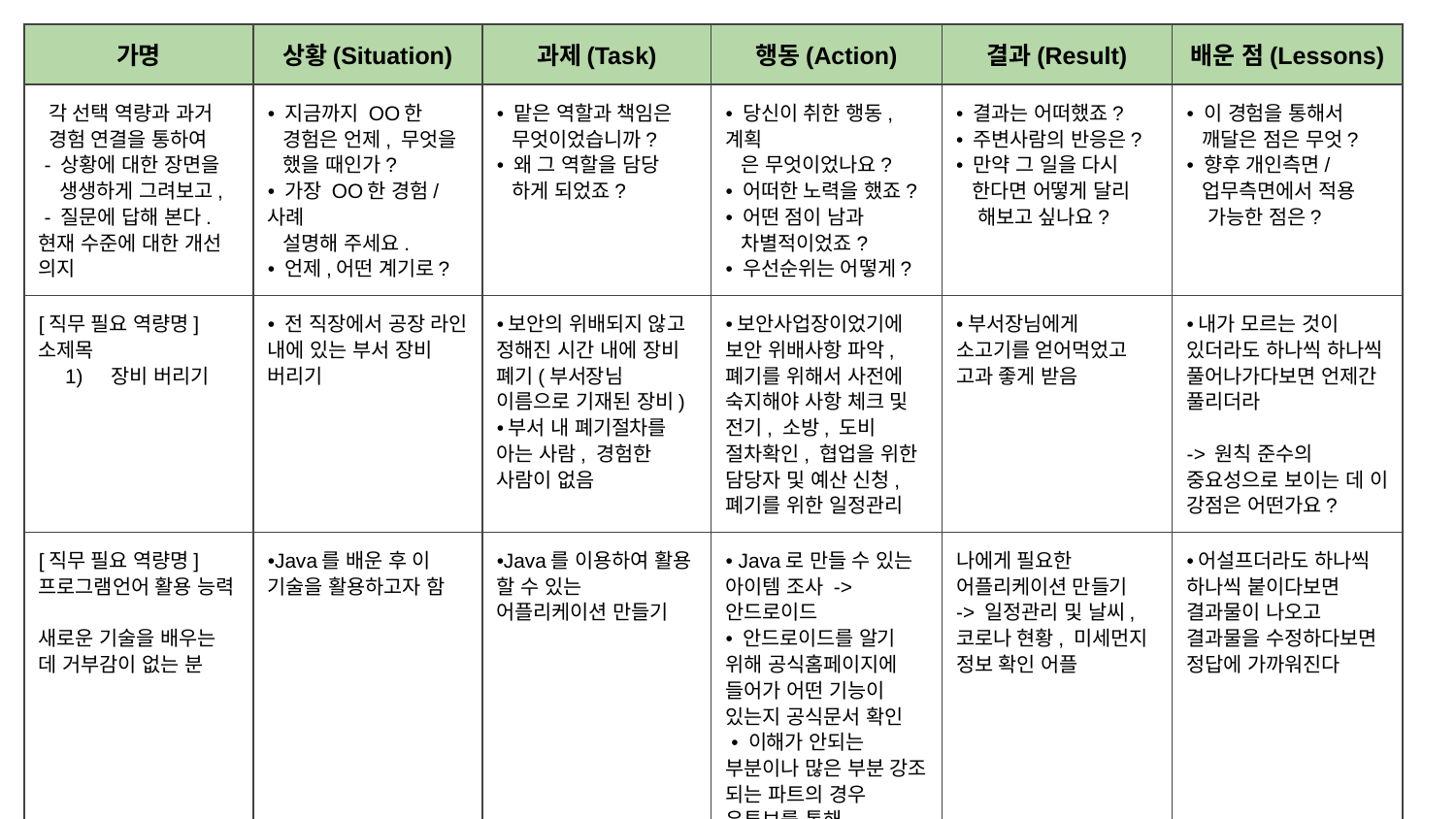

| 가명 | 상황(Situation) | 과제(Task) | 행동(Action) | 결과(Result) | 배운 점(Lessons) |
| --- | --- | --- | --- | --- | --- |
| 각 선택 역량과 과거 경험 연결을 통하여 - 상황에 대한 장면을 생생하게 그려보고, - 질문에 답해 본다. 현재 수준에 대한 개선 의지 | • 지금까지 OO한 경험은 언제, 무엇을 했을 때인가? • 가장 OO한 경험/사례 설명해 주세요. • 언제,어떤 계기로? | • 맡은 역할과 책임은 무엇이었습니까? • 왜 그 역할을 담당 하게 되었죠? | • 당신이 취한 행동,계획 은 무엇이었나요? • 어떠한 노력을 했죠? • 어떤 점이 남과 차별적이었죠? • 우선순위는 어떻게? | • 결과는 어떠했죠? • 주변사람의 반응은? • 만약 그 일을 다시 한다면 어떻게 달리 해보고 싶나요? | • 이 경험을 통해서 깨달은 점은 무엇? • 향후 개인측면/ 업무측면에서 적용 가능한 점은? |
| [직무 필요 역량명] 소제목 장비 버리기 | • 전 직장에서 공장 라인 내에 있는 부서 장비 버리기 | •보안의 위배되지 않고 정해진 시간 내에 장비 폐기(부서장님 이름으로 기재된 장비) •부서 내 폐기절차를 아는 사람, 경험한 사람이 없음 | •보안사업장이었기에 보안 위배사항 파악, 폐기를 위해서 사전에 숙지해야 사항 체크 및 전기, 소방, 도비 절차확인, 협업을 위한 담당자 및 예산 신청, 폐기를 위한 일정관리 | •부서장님에게 소고기를 얻어먹었고 고과 좋게 받음 | •내가 모르는 것이 있더라도 하나씩 하나씩 풀어나가다보면 언제간 풀리더라 -> 원칙 준수의 중요성으로 보이는 데 이 강점은 어떤가요? |
| [직무 필요 역량명] 프로그램언어 활용 능력 새로운 기술을 배우는 데 거부감이 없는 분 | •Java를 배운 후 이 기술을 활용하고자 함 | •Java를 이용하여 활용 할 수 있는 어플리케이션 만들기 | • Java로 만들 수 있는 아이템 조사 -> 안드로이드 • 안드로이드를 알기 위해 공식홈페이지에 들어가 어떤 기능이 있는지 공식문서 확인 • 이해가 안되는 부분이나 많은 부분 강조 되는 파트의 경우 유튜브를 통해 시각화하여 공부 | 나에게 필요한 어플리케이션 만들기 -> 일정관리 및 날씨, 코로나 현황, 미세먼지 정보 확인 어플 | •어설프더라도 하나씩 하나씩 붙이다보면 결과물이 나오고 결과물을 수정하다보면 정답에 가까워진다 |
| [직무 필요 역량명] |  |  |  |  |  |